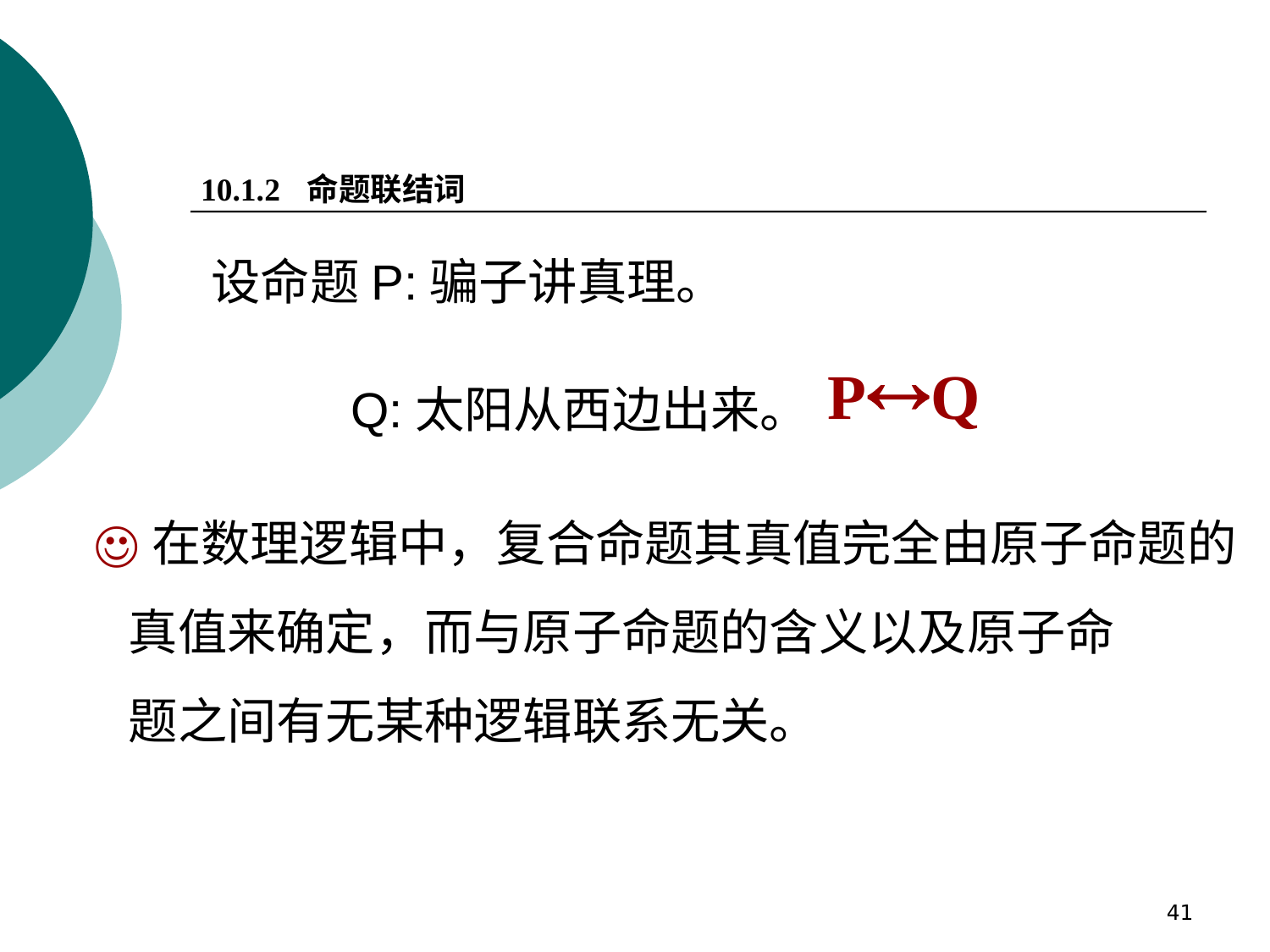

10.1.2 命题联结词
设命题P:骗子讲真理。
P↔Q
Q:太阳从西边出来。
☺在数理逻辑中，复合命题其真值完全由原子命题的
  真值来确定，而与原子命题的含义以及原子命
  题之间有无某种逻辑联系无关。
41